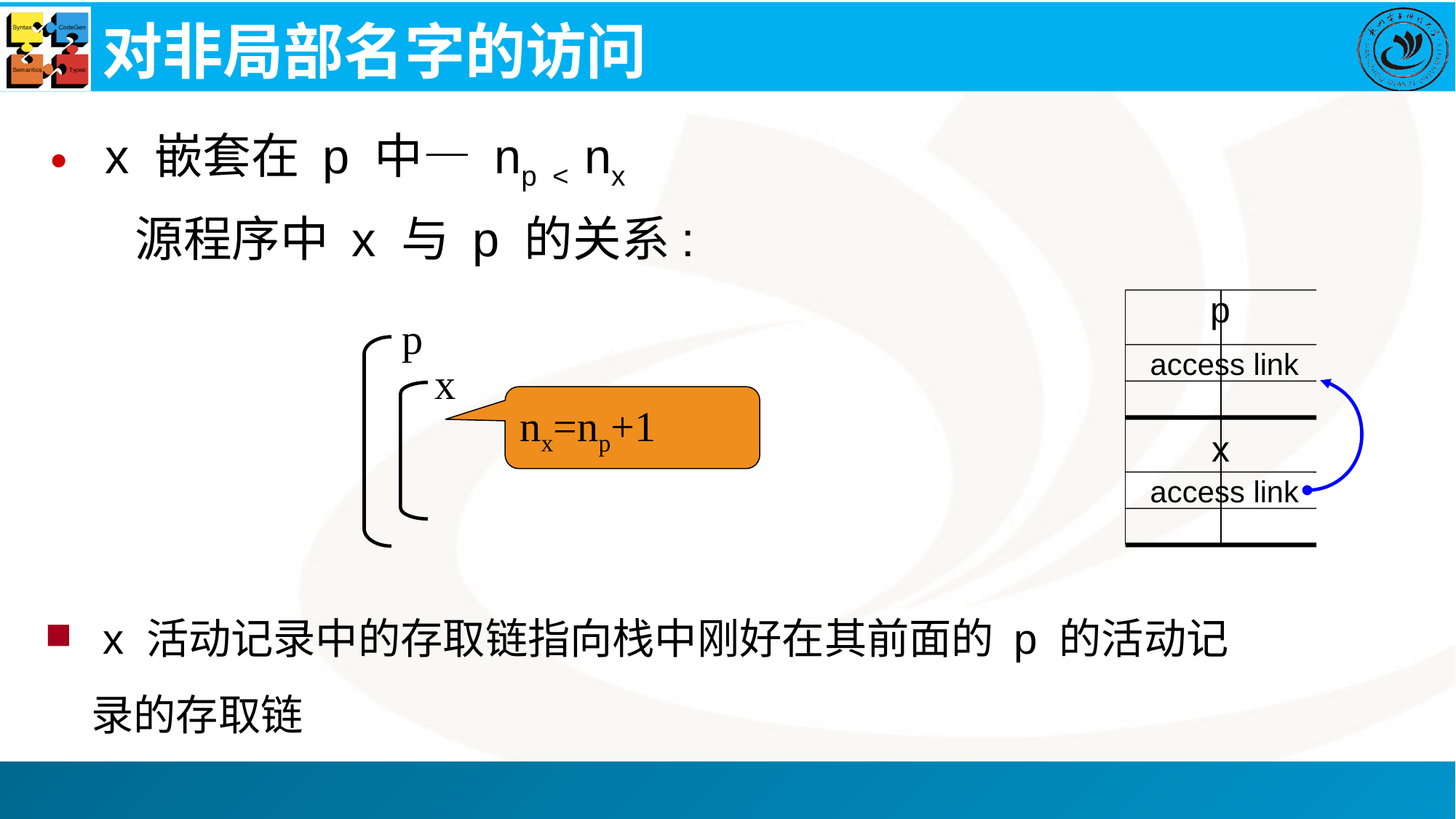

# 对非局部名字的访问
 x 嵌套在 p 中— np  <  nx
      源程序中 x 与 p 的关系:
p

access link

p

x

nx=np+1

x
access link

 x 活动记录中的存取链指向栈中刚好在其前面的 p 的活动记录的存取链
54